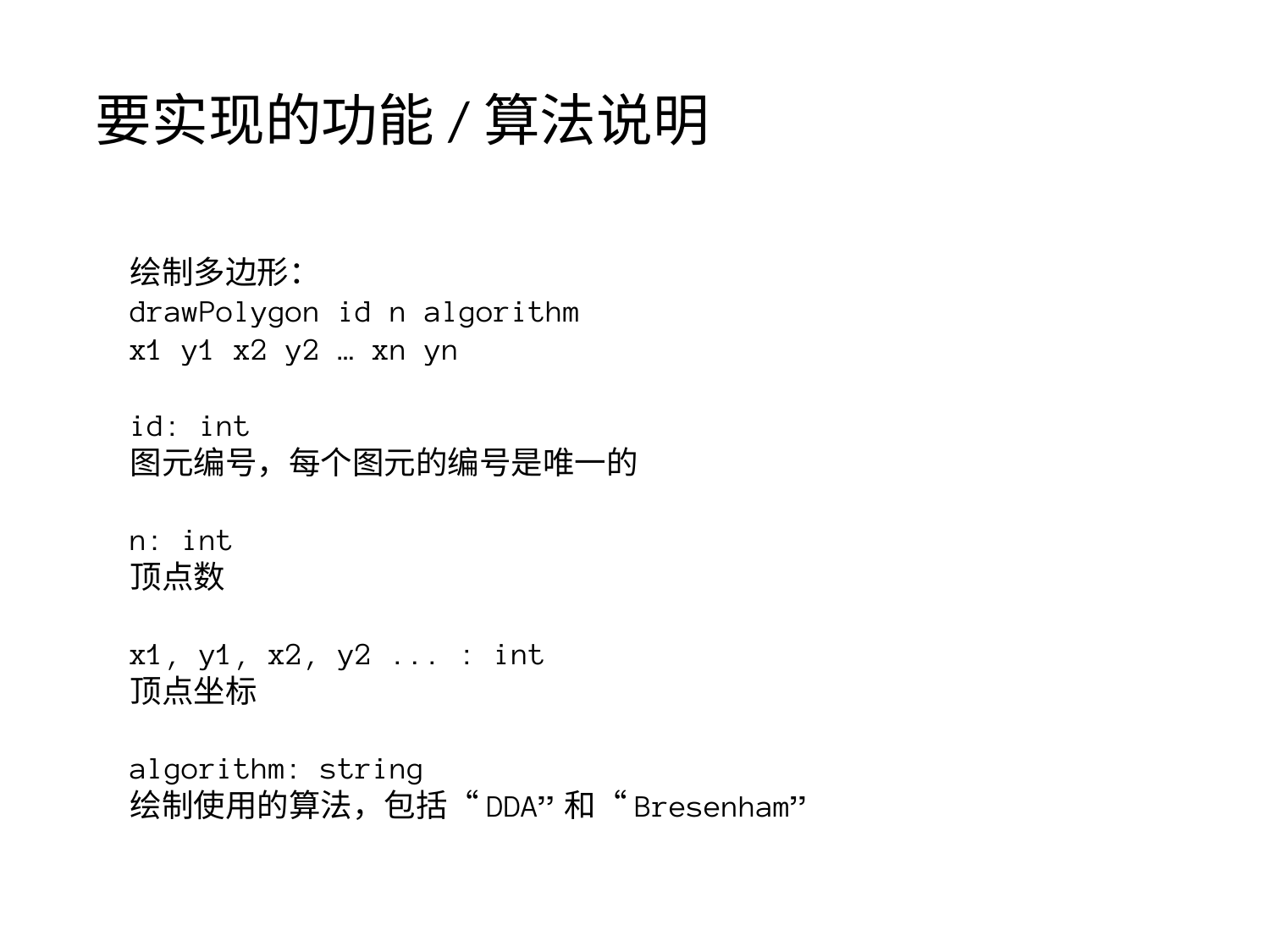

要实现的功能/算法说明
绘制多边形：
drawPolygon id n algorithm
x1 y1 x2 y2 … xn yn

id: int
图元编号，每个图元的编号是唯一的

n: int
顶点数

x1, y1, x2, y2 ... : int
顶点坐标

algorithm: string
绘制使用的算法，包括“DDA”和“Bresenham”